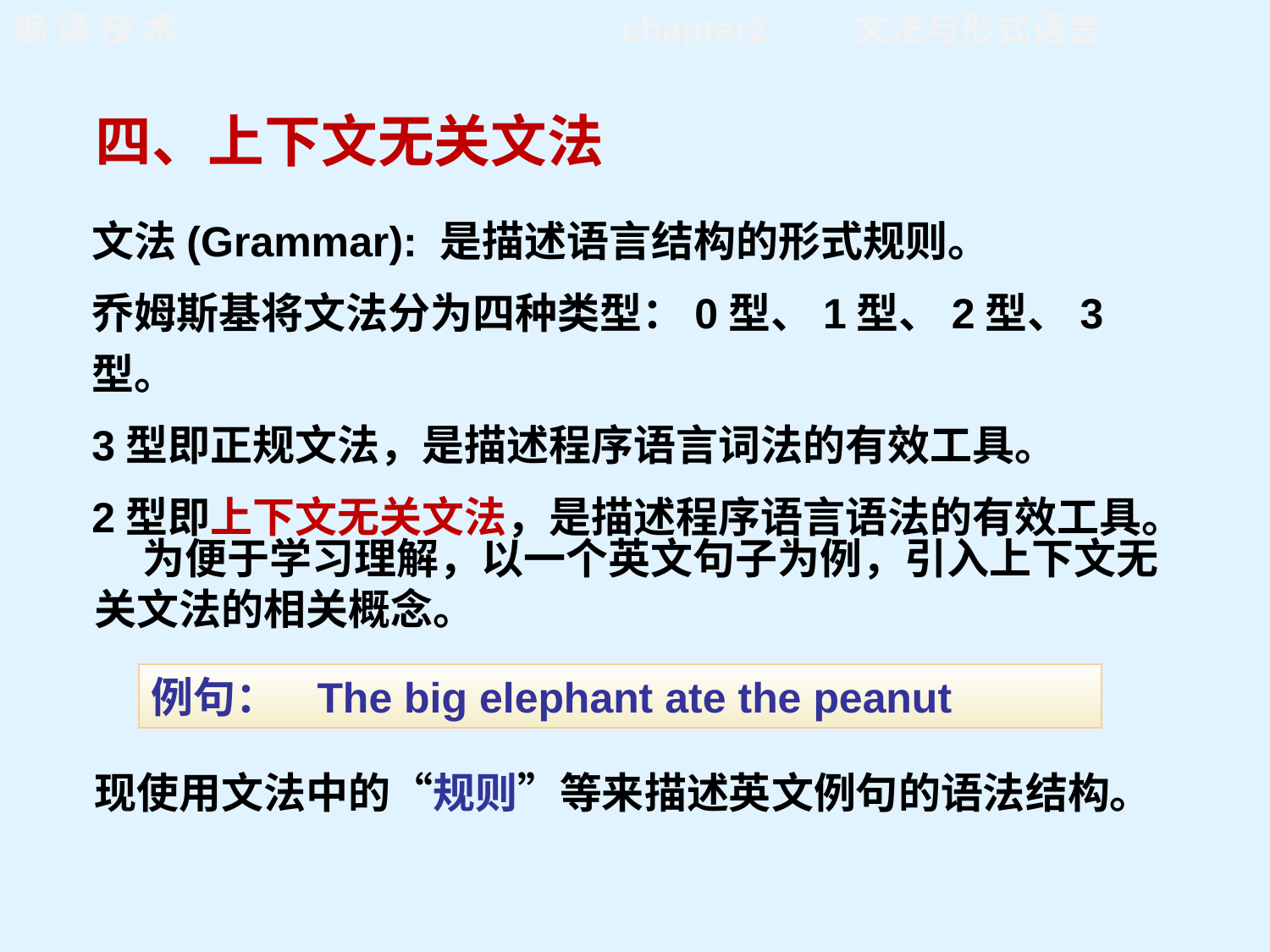

编 译 技 术                                                      chapter2        文法与形式语言
四、上下文无关文法
文法(Grammar): 是描述语言结构的形式规则。
乔姆斯基将文法分为四种类型：0型、1型、2型、3型。
3型即正规文法，是描述程序语言词法的有效工具。
2型即上下文无关文法，是描述程序语言语法的有效工具。
    为便于学习理解，以一个英文句子为例，引入上下文无关文法的相关概念。
例句：   The big elephant ate the peanut
现使用文法中的“规则”等来描述英文例句的语法结构。